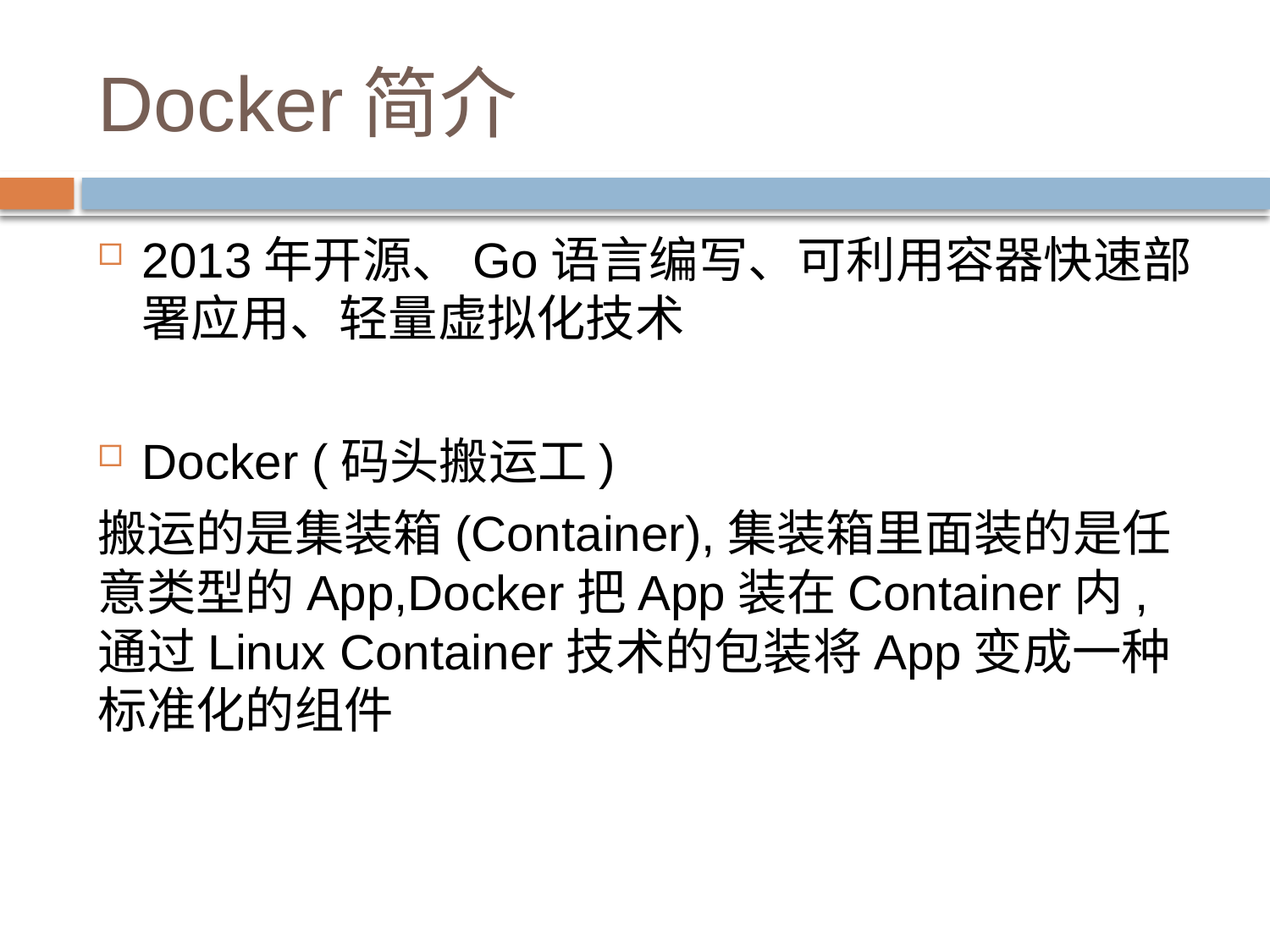

# Docker简介
2013年开源、Go语言编写、可利用容器快速部署应用、轻量虚拟化技术

Docker (码头搬运工)
搬运的是集装箱(Container),集装箱里面装的是任意类型的App,Docker把App装在Container内,通过Linux Container技术的包装将App变成一种标准化的组件